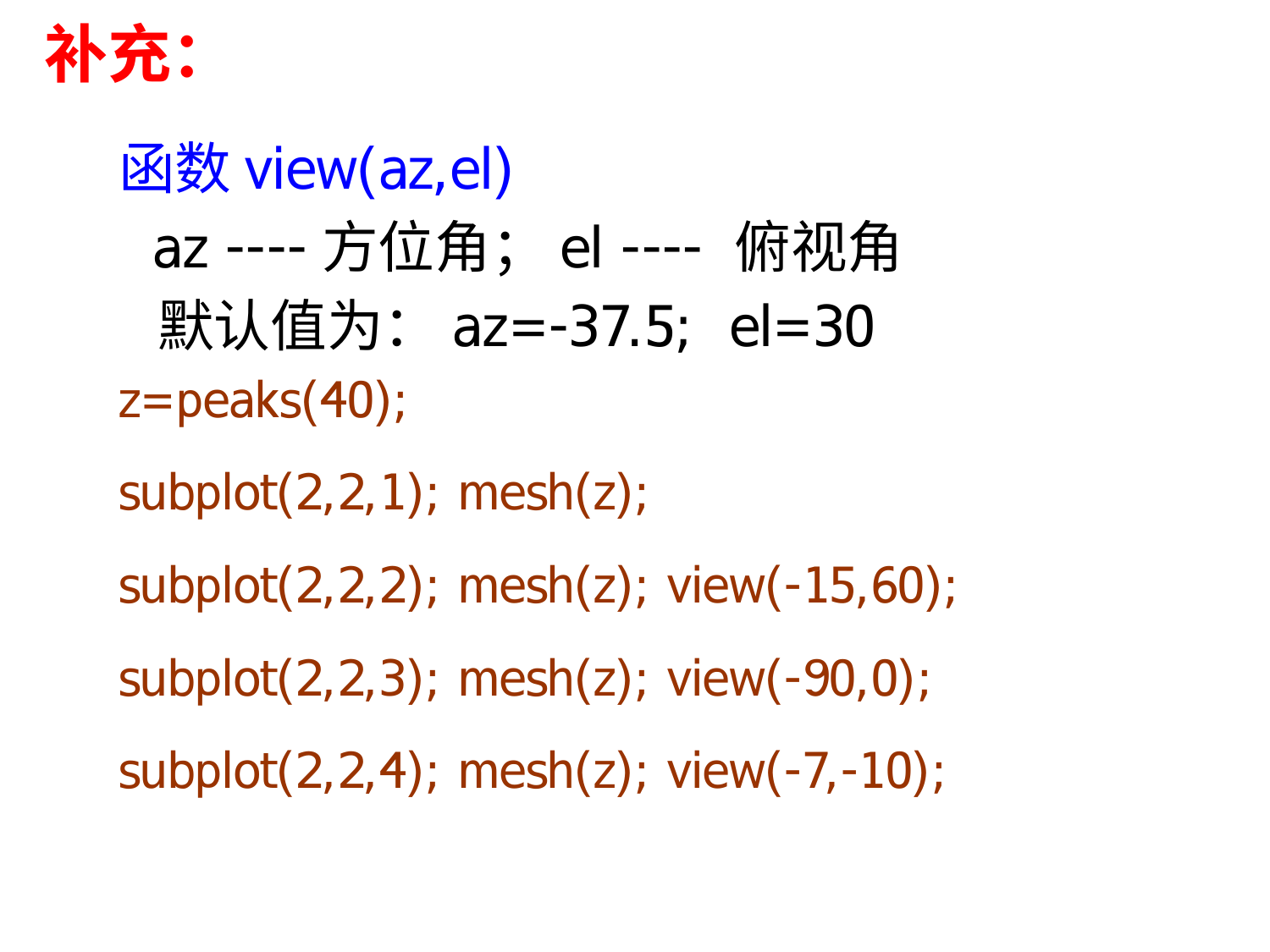

补充：
函数view(az,el)
  az ----方位角；el ---- 俯视角
  默认值为：az=-37.5;  el=30
z=peaks(40);
subplot(2,2,1); mesh(z);
subplot(2,2,2); mesh(z); view(-15,60);
subplot(2,2,3); mesh(z); view(-90,0);
subplot(2,2,4); mesh(z); view(-7,-10);